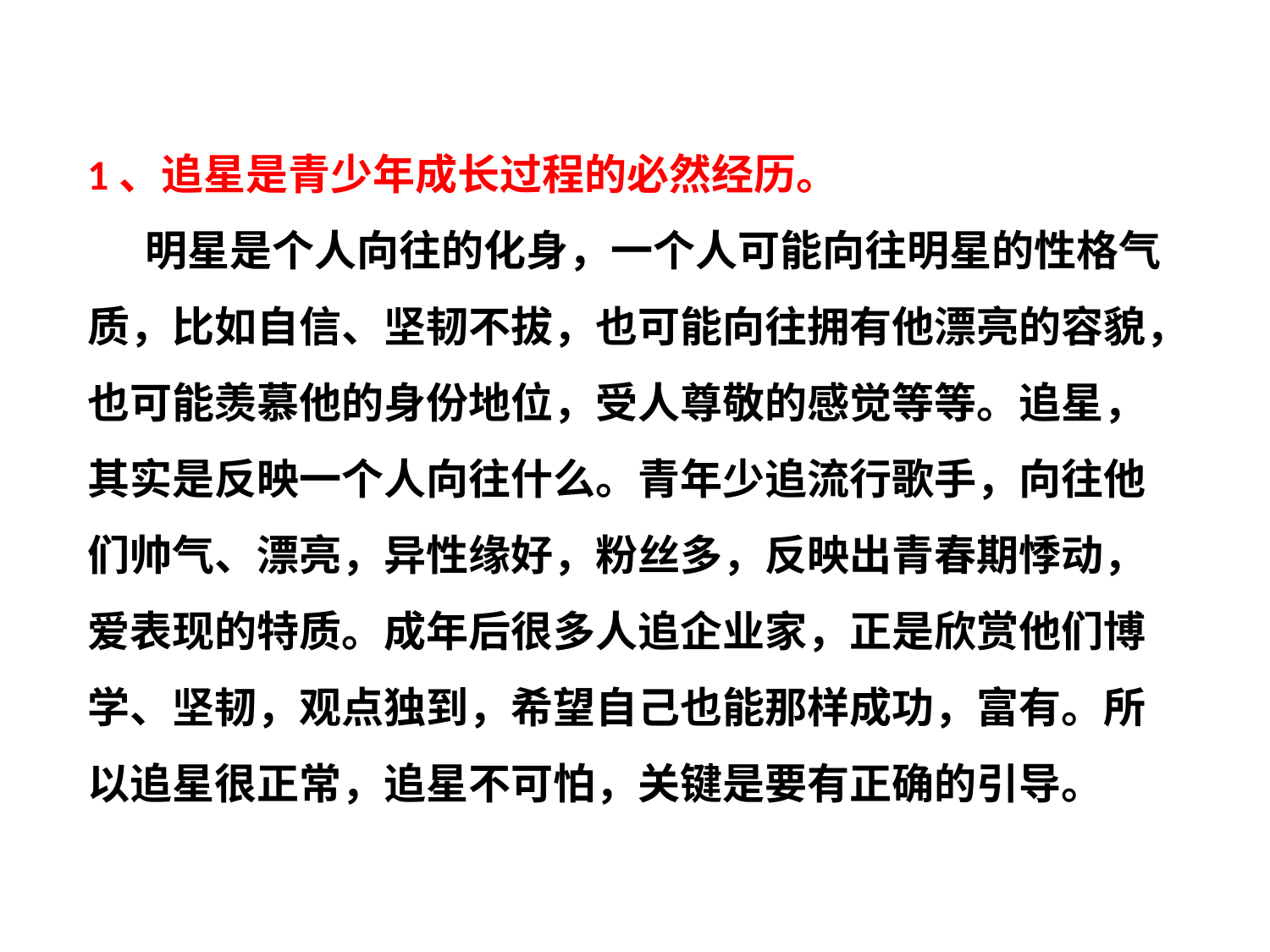

1、追星是青少年成长过程的必然经历。
     明星是个人向往的化身，一个人可能向往明星的性格气质，比如自信、坚韧不拔，也可能向往拥有他漂亮的容貌，也可能羡慕他的身份地位，受人尊敬的感觉等等。追星，其实是反映一个人向往什么。青年少追流行歌手，向往他们帅气、漂亮，异性缘好，粉丝多，反映出青春期悸动，爱表现的特质。成年后很多人追企业家，正是欣赏他们博学、坚韧，观点独到，希望自己也能那样成功，富有。所以追星很正常，追星不可怕，关键是要有正确的引导。